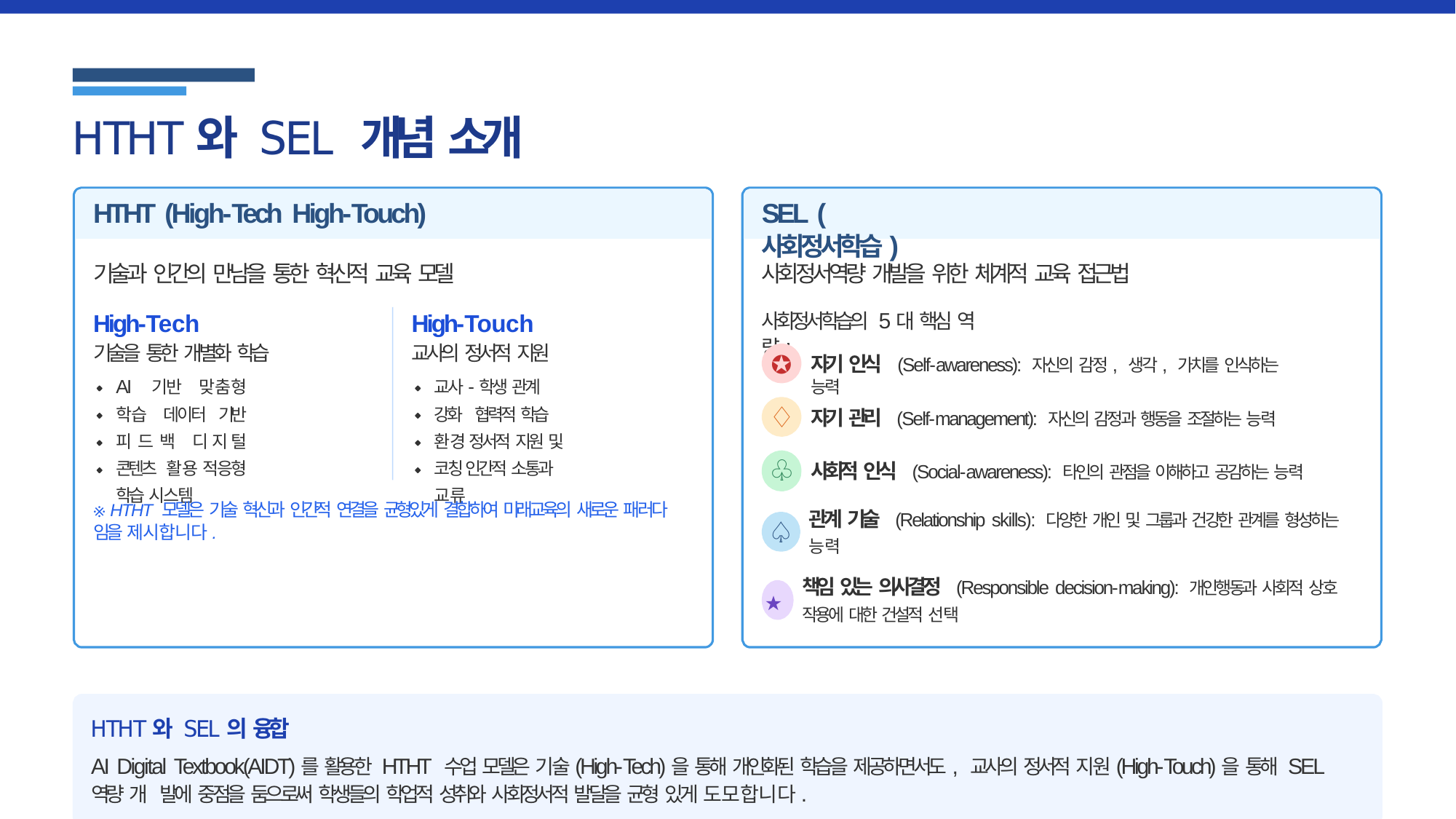

# HTHT와 SEL 개념 소개

HTHT (High-Tech High-Touch)
SEL (사회정서학습)
기술과 인간의 만남을 통한 혁신적 교육 모델
사회정서역량 개발을 위한 체계적 교육 접근법
High-Tech
기술을 통한 개별화 학습
High-Touch
교사의 정서적 지원
사회정서학습의 5대 핵심 역량:

✪
♢

자기 인식  (Self-awareness): 자신의 감정, 생각, 가치를 인식하는 능력
AI 기반 맞춤형 학습 데이터 기반 피드백 디지털 콘텐츠 활용 적응형 학습 시스템
교사-학생 관계 강화 협력적 학습 환경 정서적 지원 및 코칭 인간적 소통과 교류
자기 관리  (Self-management): 자신의 감정과 행동을 조절하는 능력

♧
사회적 인식  (Social-awareness): 타인의 관점을 이해하고 공감하는 능력
※ HTHT 모델은 기술 혁신과 인간적 연결을 균형있게 결합하여 미래교육의 새로운 패러다 임을 제시합니다.
관계 기술  (Relationship skills): 다양한 개인 및 그룹과 건강한 관계를 형성하는 능력

♤
책임 있는 의사결정  (Responsible decision-making): 개인행동과 사회적 상호 작용에 대한 건설적 선택

★

HTHT와 SEL의 융합
AI Digital Textbook(AIDT)를 활용한 HTHT 수업 모델은 기술(High-Tech)을 통해 개인화된 학습을 제공하면서도, 교사의 정서적 지원(High-Touch)을 통해 SEL 역량 개 발에 중점을 둠으로써 학생들의 학업적 성취와 사회정서적 발달을 균형 있게 도모합니다.

AIDT 사례 체험으로 이해하는 HTHT×SEL
4